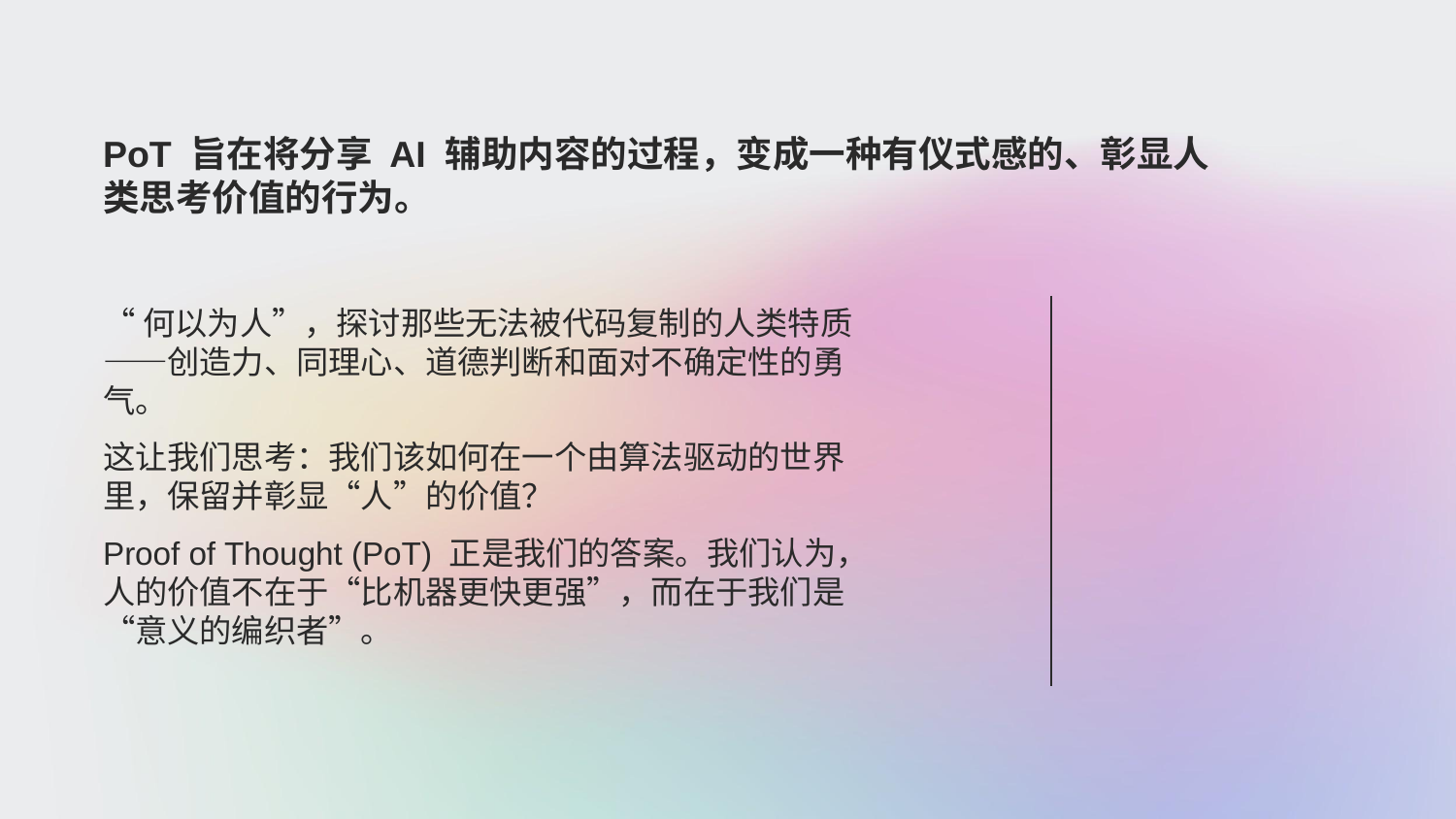

PoT 旨在将分享 AI 辅助内容的过程，变成一种有仪式感的、彰显人类思考价值的行为。

“何以为人”，探讨那些无法被代码复制的人类特质——创造力、同理心、道德判断和面对不确定性的勇气。
这让我们思考：我们该如何在一个由算法驱动的世界里，保留并彰显“人”的价值？
Proof of Thought (PoT) 正是我们的答案。我们认为，人的价值不在于“比机器更快更强”，而在于我们是“意义的编织者”。